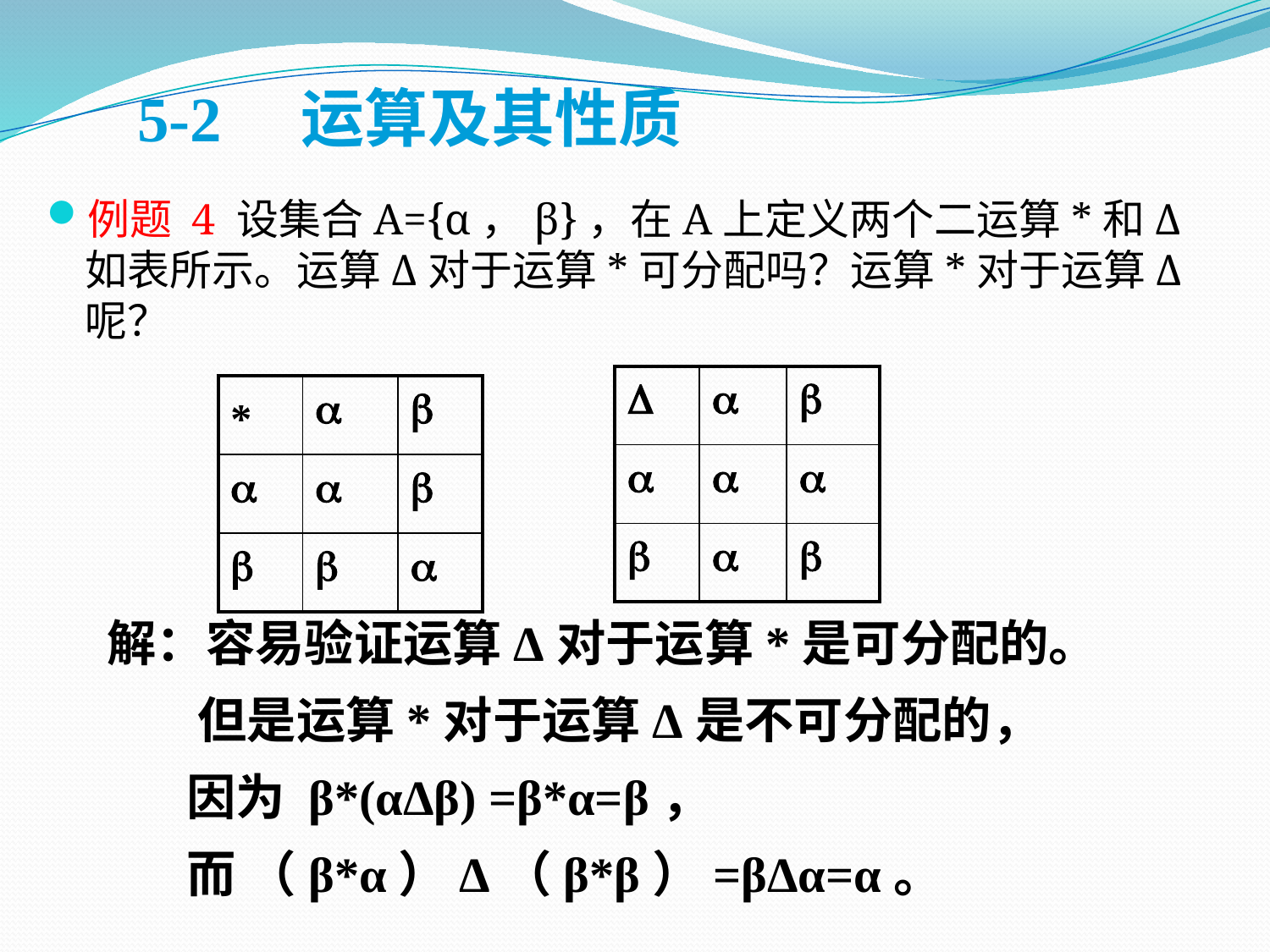

5-2　运算及其性质
例题 4 设集合A={α，β}，在A上定义两个二运算*和Δ如表所示。运算Δ对于运算*可分配吗？运算*对于运算Δ呢？
| Δ | α | β |
| --- | --- | --- |
| α | α | α |
| β | α | β |
| \* | α | β |
| --- | --- | --- |
| α | α | β |
| β | β | α |
解：容易验证运算Δ对于运算*是可分配的。
       但是运算*对于运算Δ是不可分配的，
      因为 β*(αΔβ) =β*α=β，
      而 （β*α）Δ（β*β）=βΔα=α。